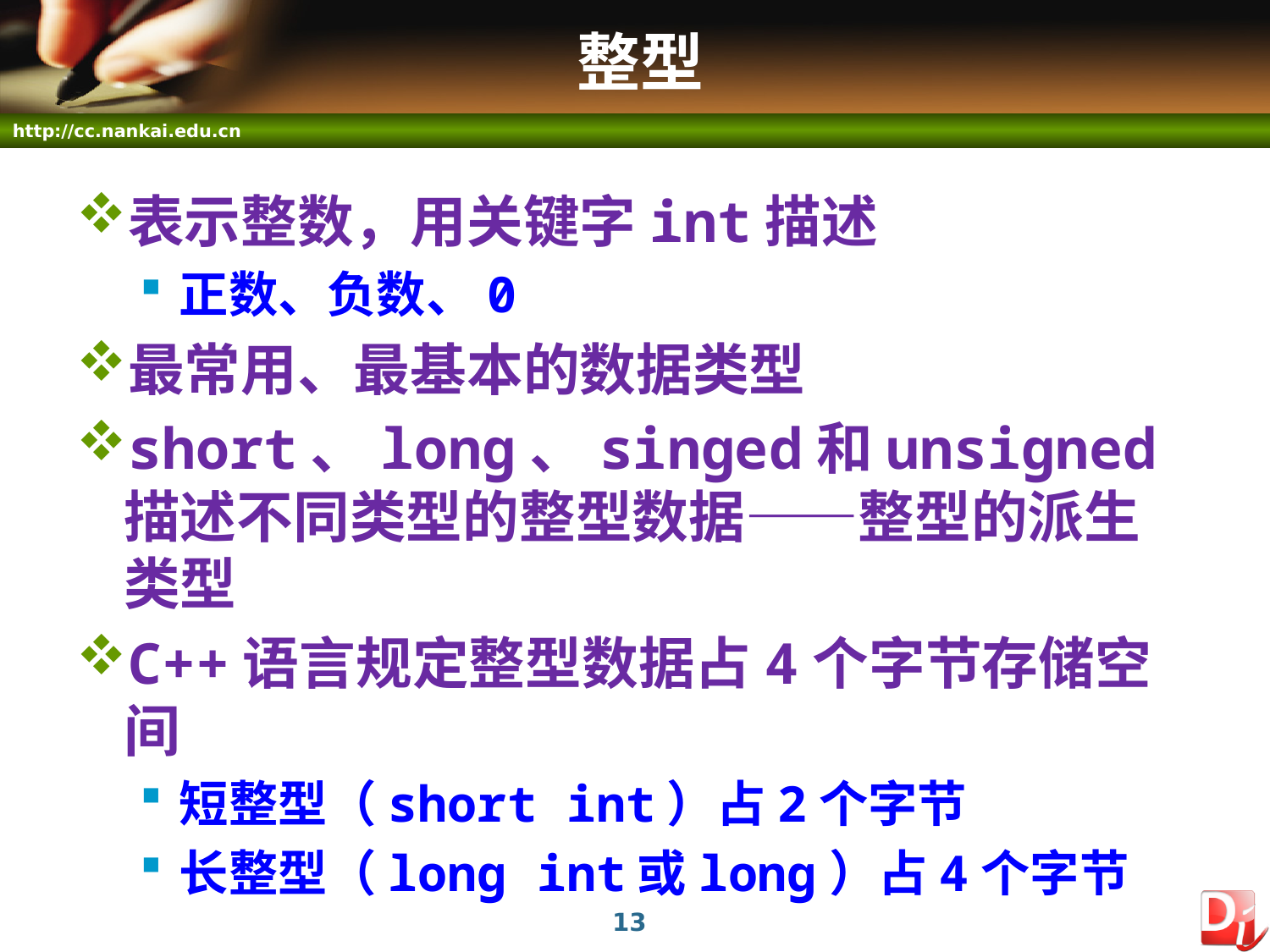

# 整型
表示整数，用关键字int描述
正数、负数、0
最常用、最基本的数据类型
short、long、singed和unsigned描述不同类型的整型数据——整型的派生类型
C++语言规定整型数据占4个字节存储空间
短整型（short int）占2个字节
长整型（long int或long）占4个字节
13